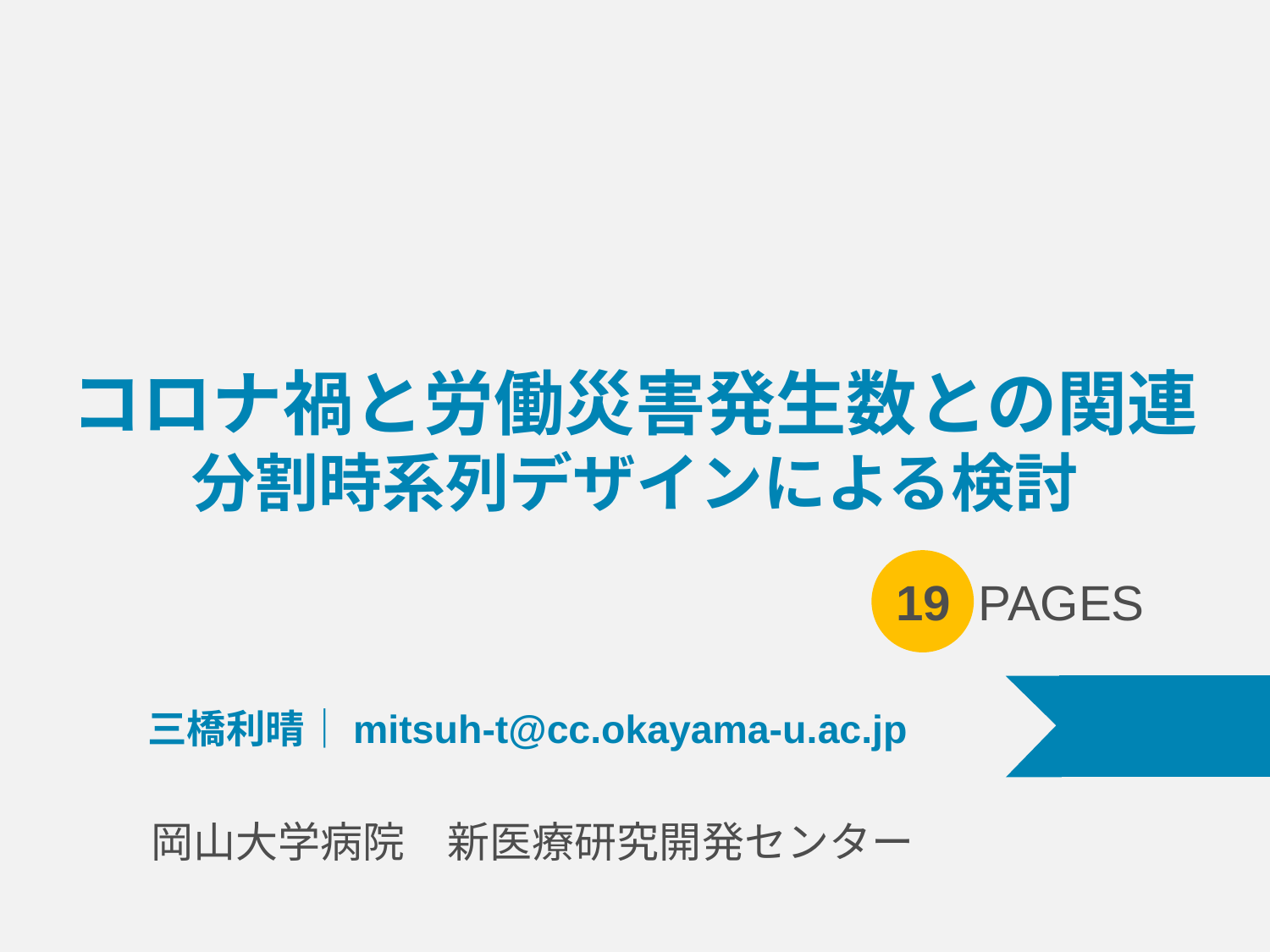

# コロナ禍と労働災害発生数との関連 分割時系列デザインによる検討

19
PAGES
三橋利晴｜mitsuh-t@cc.okayama-u.ac.jp

岡山大学病院　新医療研究開発センター